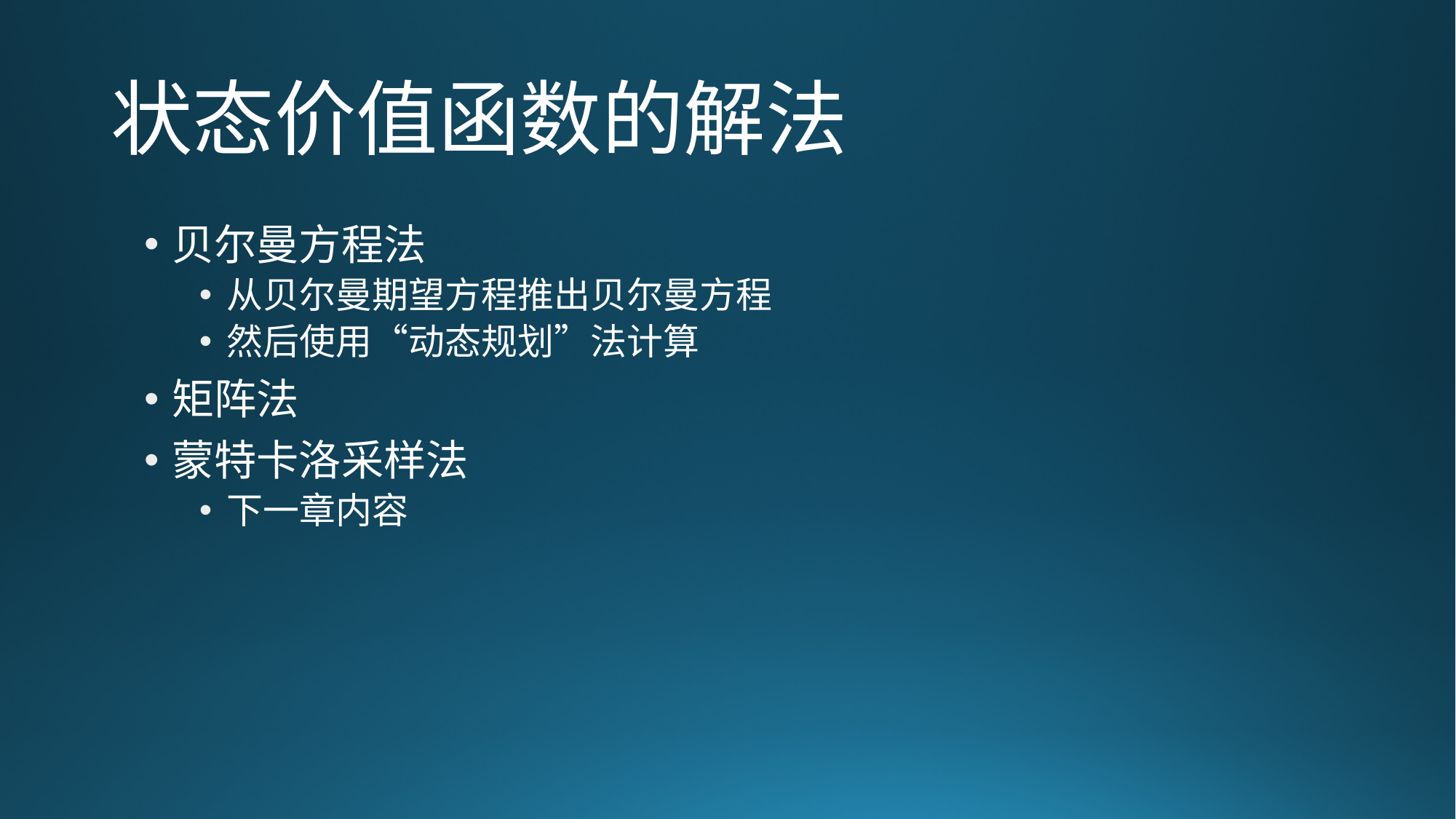

# 状态价值函数的解法
贝尔曼方程法
从贝尔曼期望方程推出贝尔曼方程
然后使用“动态规划”法计算
矩阵法
蒙特卡洛采样法
下一章内容